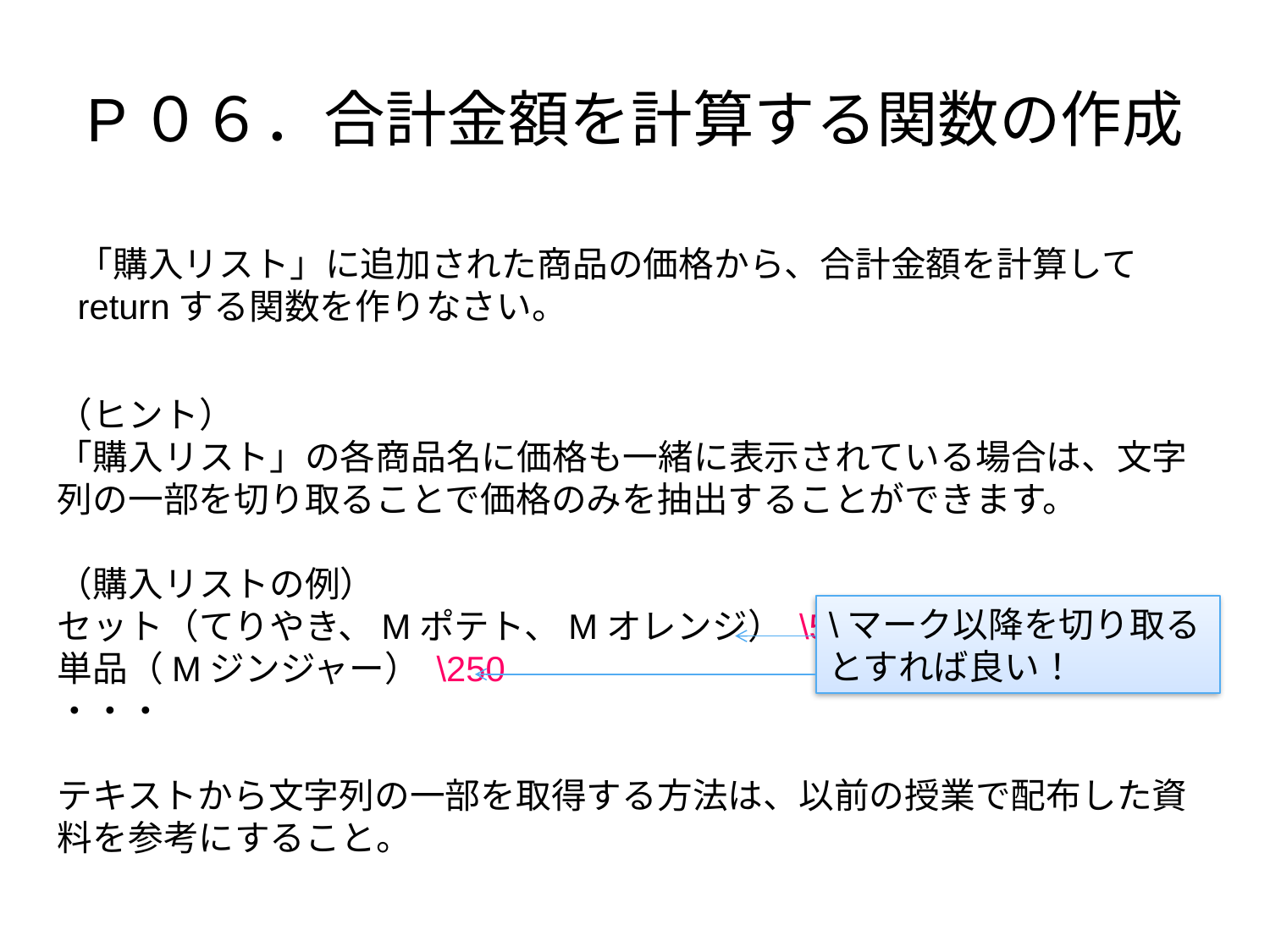

# P０６．合計金額を計算する関数の作成
「購入リスト」に追加された商品の価格から、合計金額を計算してreturnする関数を作りなさい。
（ヒント）
「購入リスト」の各商品名に価格も一緒に表示されている場合は、文字列の一部を切り取ることで価格のみを抽出することができます。

（購入リストの例）
セット（てりやき、Mポテト、Mオレンジ） \580
単品（Mジンジャー） \250
・・・

テキストから文字列の一部を取得する方法は、以前の授業で配布した資料を参考にすること。
\マーク以降を切り取るとすれば良い！